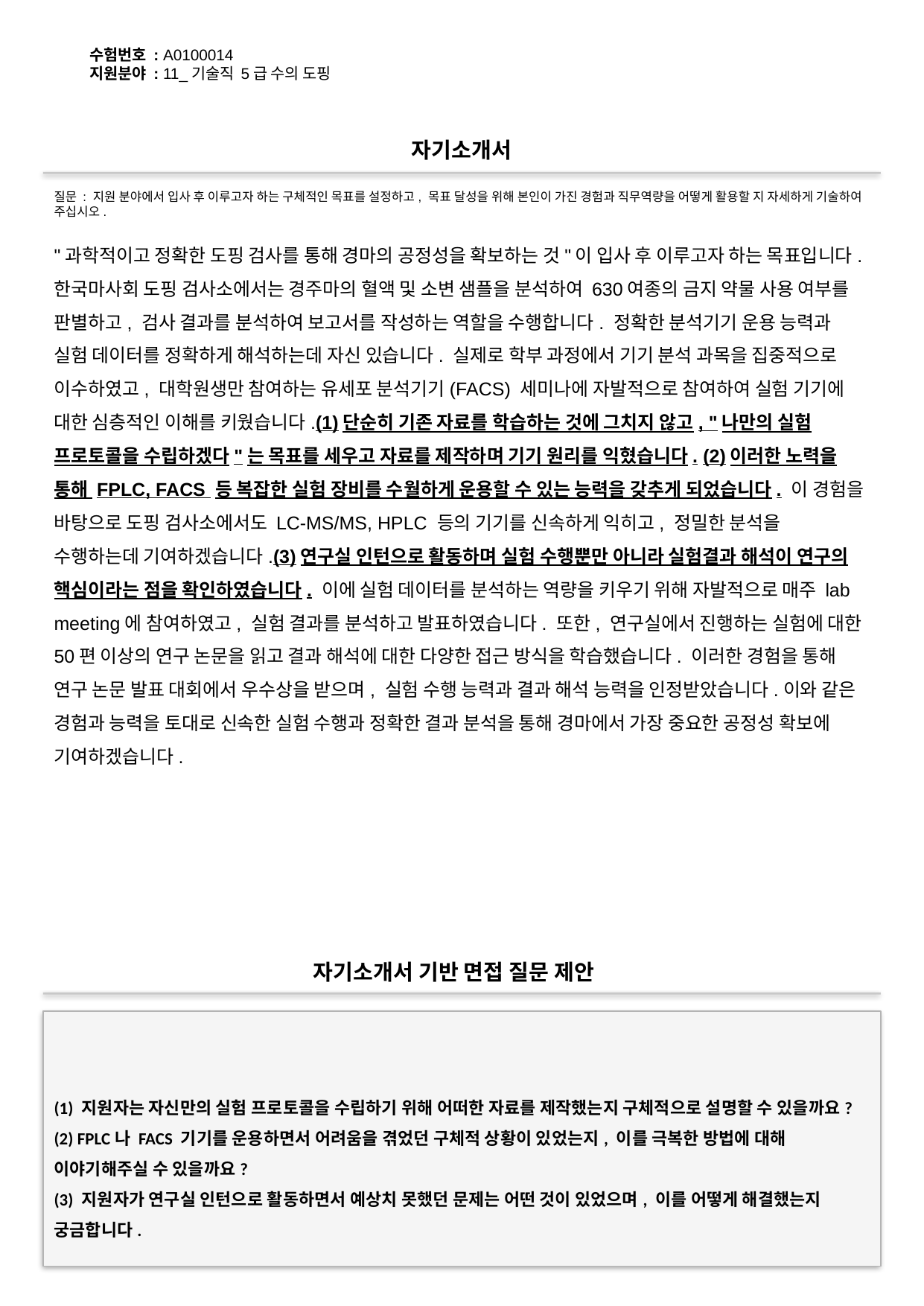

수험번호 : A0100014
지원분야 : 11_기술직 5급 수의 도핑
#

자기소개서

질문 : 지원 분야에서 입사 후 이루고자 하는 구체적인 목표를 설정하고, 목표 달성을 위해 본인이 가진 경험과 직무역량을 어떻게 활용할 지 자세하게 기술하여 주십시오.

"과학적이고 정확한 도핑 검사를 통해 경마의 공정성을 확보하는 것"이 입사 후 이루고자 하는 목표입니다. 한국마사회 도핑 검사소에서는 경주마의 혈액 및 소변 샘플을 분석하여 630여종의 금지 약물 사용 여부를 판별하고, 검사 결과를 분석하여 보고서를 작성하는 역할을 수행합니다. 정확한 분석기기 운용 능력과 실험 데이터를 정확하게 해석하는데 자신 있습니다. 실제로 학부 과정에서 기기 분석 과목을 집중적으로 이수하였고, 대학원생만 참여하는 유세포 분석기기(FACS) 세미나에 자발적으로 참여하여 실험 기기에 대한 심층적인 이해를 키웠습니다.(1)단순히 기존 자료를 학습하는 것에 그치지 않고, "나만의 실험 프로토콜을 수립하겠다"는 목표를 세우고 자료를 제작하며 기기 원리를 익혔습니다. (2)이러한 노력을 통해 FPLC, FACS 등 복잡한 실험 장비를 수월하게 운용할 수 있는 능력을 갖추게 되었습니다. 이 경험을 바탕으로 도핑 검사소에서도 LC-MS/MS, HPLC 등의 기기를 신속하게 익히고, 정밀한 분석을 수행하는데 기여하겠습니다.(3)연구실 인턴으로 활동하며 실험 수행뿐만 아니라 실험결과 해석이 연구의 핵심이라는 점을 확인하였습니다. 이에 실험 데이터를 분석하는 역량을 키우기 위해 자발적으로 매주 lab meeting에 참여하였고, 실험 결과를 분석하고 발표하였습니다. 또한, 연구실에서 진행하는 실험에 대한 50편 이상의 연구 논문을 읽고 결과 해석에 대한 다양한 접근 방식을 학습했습니다. 이러한 경험을 통해 연구 논문 발표 대회에서 우수상을 받으며, 실험 수행 능력과 결과 해석 능력을 인정받았습니다.이와 같은 경험과 능력을 토대로 신속한 실험 수행과 정확한 결과 분석을 통해 경마에서 가장 중요한 공정성 확보에 기여하겠습니다.

자기소개서 기반 면접 질문 제안

(1) 지원자는 자신만의 실험 프로토콜을 수립하기 위해 어떠한 자료를 제작했는지 구체적으로 설명할 수 있을까요?
(2) FPLC나 FACS 기기를 운용하면서 어려움을 겪었던 구체적 상황이 있었는지, 이를 극복한 방법에 대해 이야기해주실 수 있을까요?
(3) 지원자가 연구실 인턴으로 활동하면서 예상치 못했던 문제는 어떤 것이 있었으며, 이를 어떻게 해결했는지 궁금합니다.